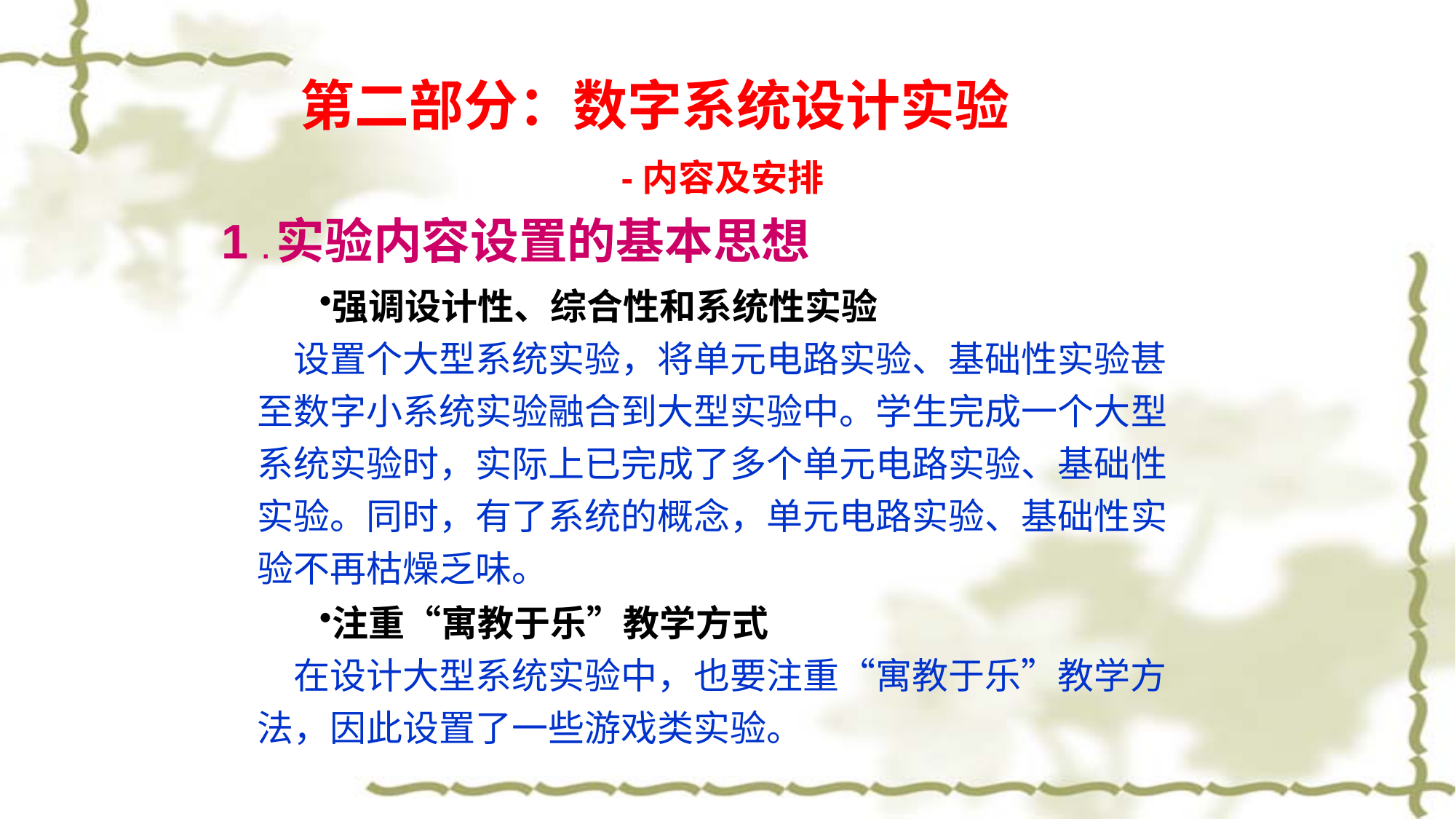

第二部分：数字系统设计实验
         -内容及安排

1 .实验内容设置的基本思想
强调设计性、综合性和系统性实验
设置个大型系统实验，将单元电路实验、基础性实验甚至数字小系统实验融合到大型实验中。学生完成一个大型系统实验时，实际上已完成了多个单元电路实验、基础性实验。同时，有了系统的概念，单元电路实验、基础性实验不再枯燥乏味。
注重“寓教于乐”教学方式
在设计大型系统实验中，也要注重“寓教于乐”教学方法，因此设置了一些游戏类实验。